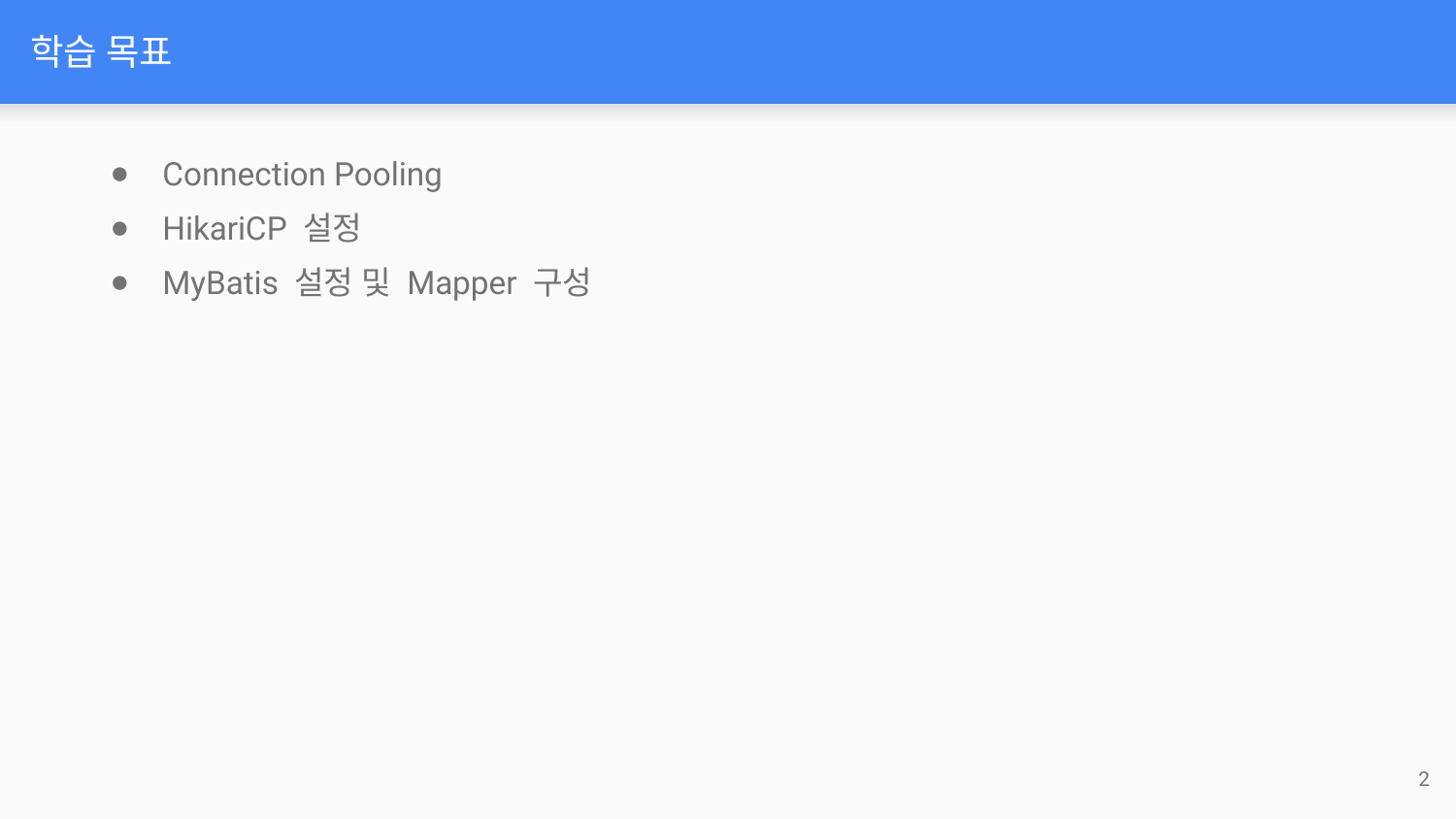

# 학습 목표
Connection Pooling
HikariCP 설정
MyBatis 설정 및 Mapper 구성
2